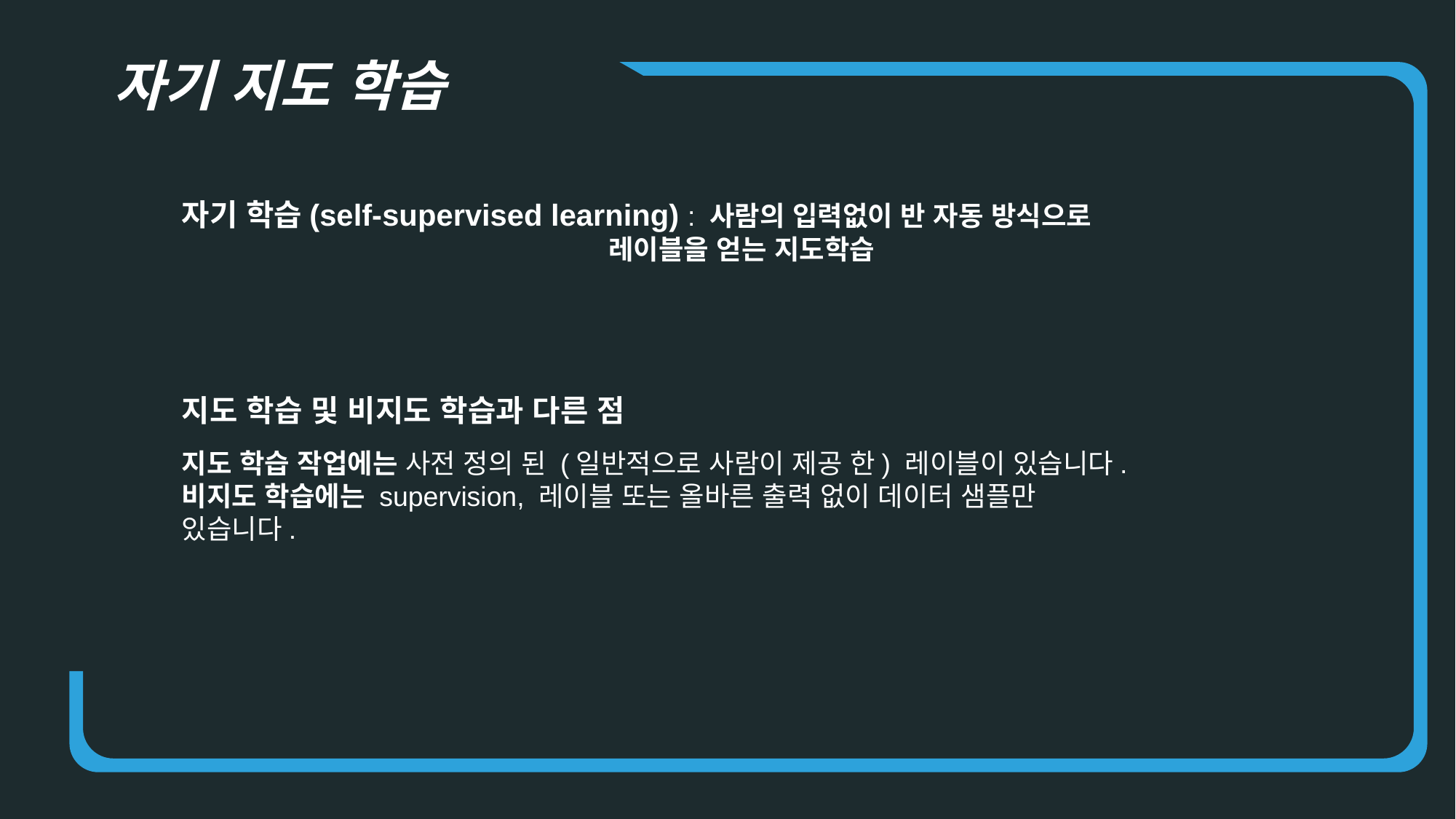

자기 지도 학습

자기 학습(self-supervised learning) : 사람의 입력없이 반 자동 방식으로
                                                       레이블을 얻는 지도학습

지도 학습 및 비지도 학습과 다른 점

지도 학습 작업에는 사전 정의 된 (일반적으로 사람이 제공 한) 레이블이 있습니다.
비지도 학습에는 supervision, 레이블 또는 올바른 출력 없이 데이터 샘플만 있습니다.